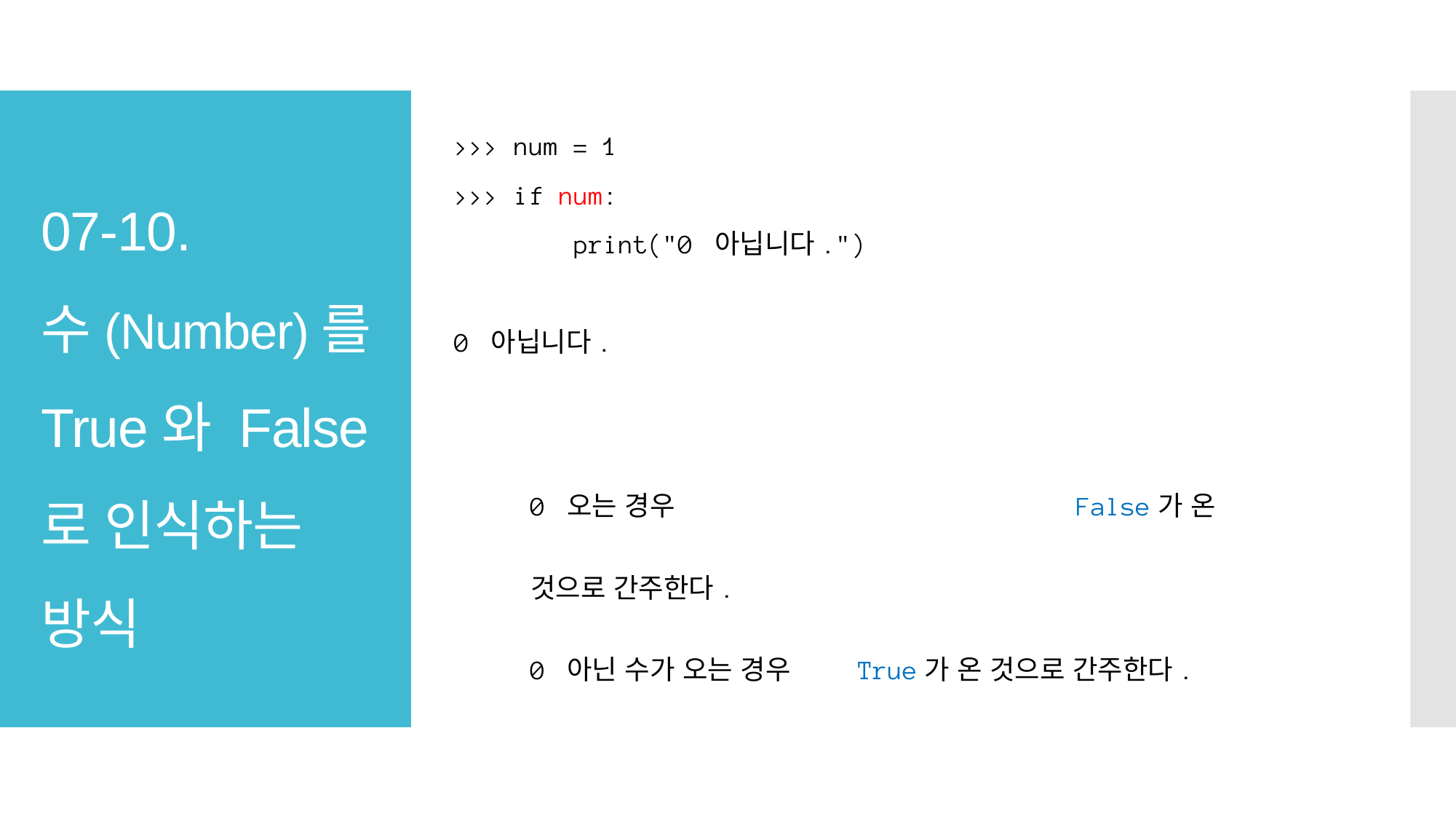

>>> num = 1
>>> if num:
        print("0 아닙니다.")

0 아닙니다.
# 07-10. 수(Number)를 True와 False로 인식하는 방식
0 오는 경우 				False가 온 것으로 간주한다.
0 아닌 수가 오는 경우 	True가 온 것으로 간주한다.